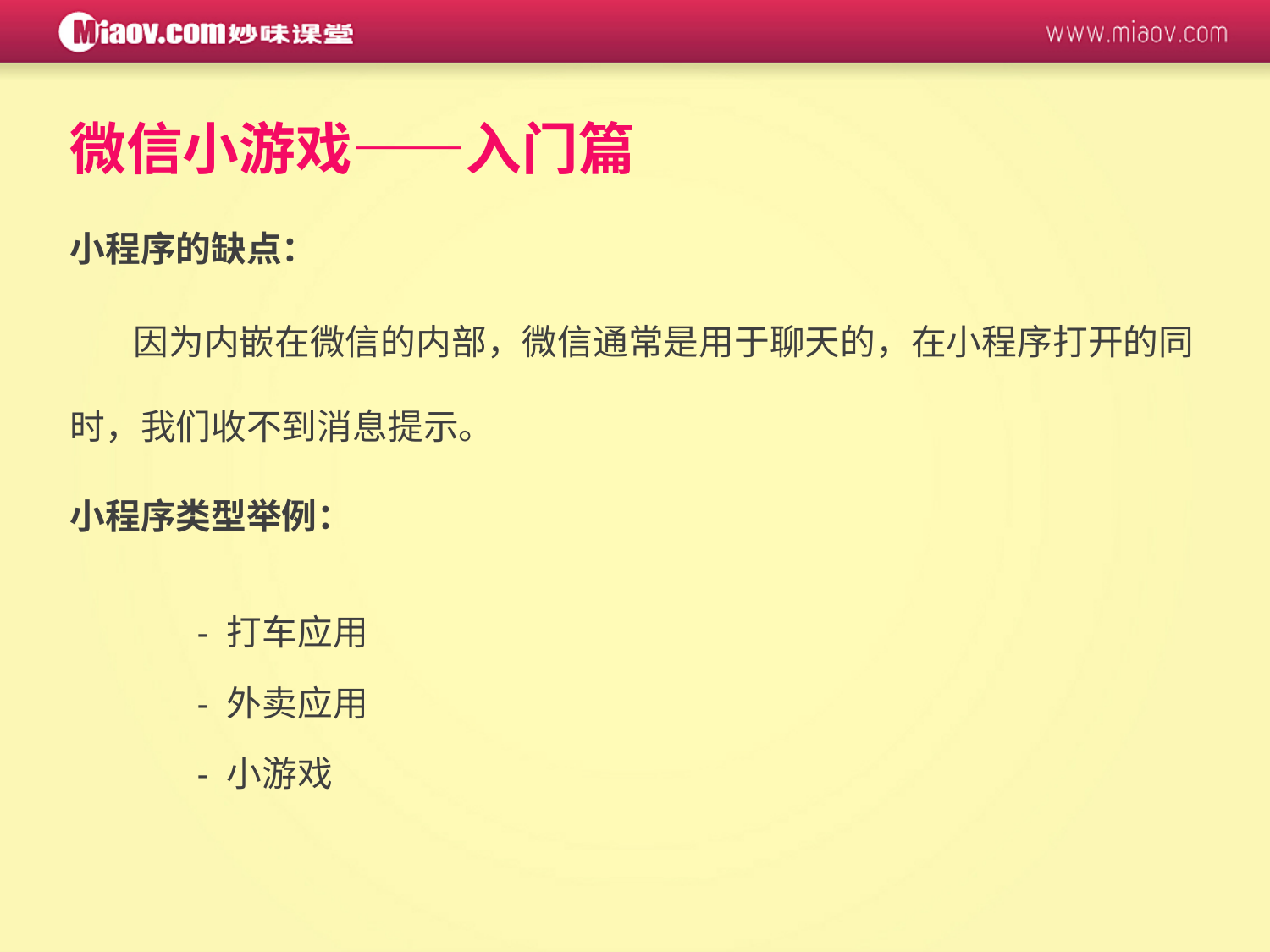

微信小游戏——入门篇

小程序的缺点：
因为内嵌在微信的内部，微信通常是用于聊天的，在小程序打开的同时，我们收不到消息提示。

小程序类型举例：

- 打车应用
- 外卖应用
- 小游戏